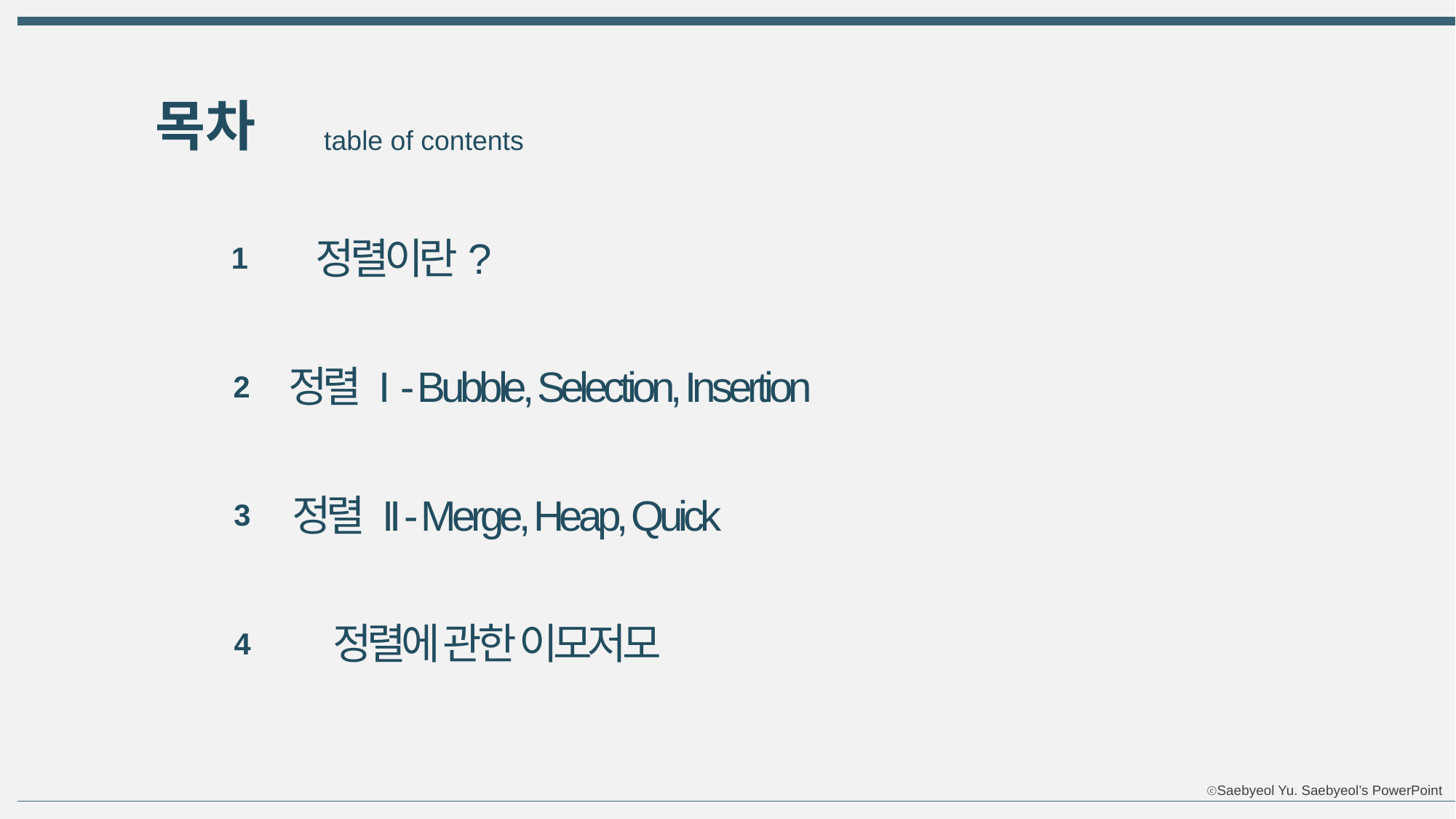

목차
table of contents
정렬이란?
1
정렬 I  - Bubble, Selection, Insertion
2
정렬 II - Merge, Heap, Quick
3
정렬에 관한 이모저모
4